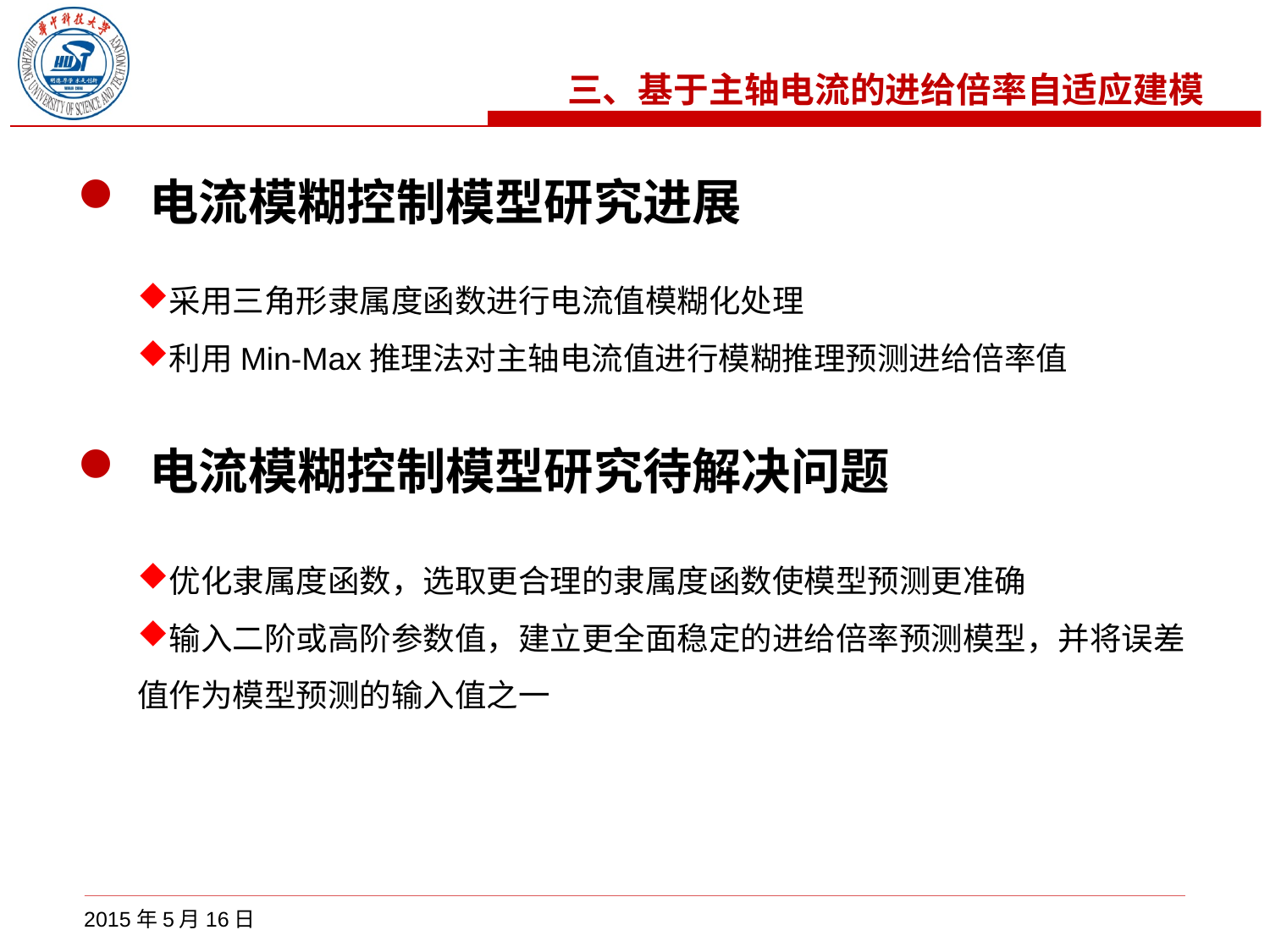

三、基于主轴电流的进给倍率自适应建模

 电流模糊控制模型研究进展
采用三角形隶属度函数进行电流值模糊化处理
利用Min-Max推理法对主轴电流值进行模糊推理预测进给倍率值
 电流模糊控制模型研究待解决问题
优化隶属度函数，选取更合理的隶属度函数使模型预测更准确
输入二阶或高阶参数值，建立更全面稳定的进给倍率预测模型，并将误差值作为模型预测的输入值之一
2015年5月16日